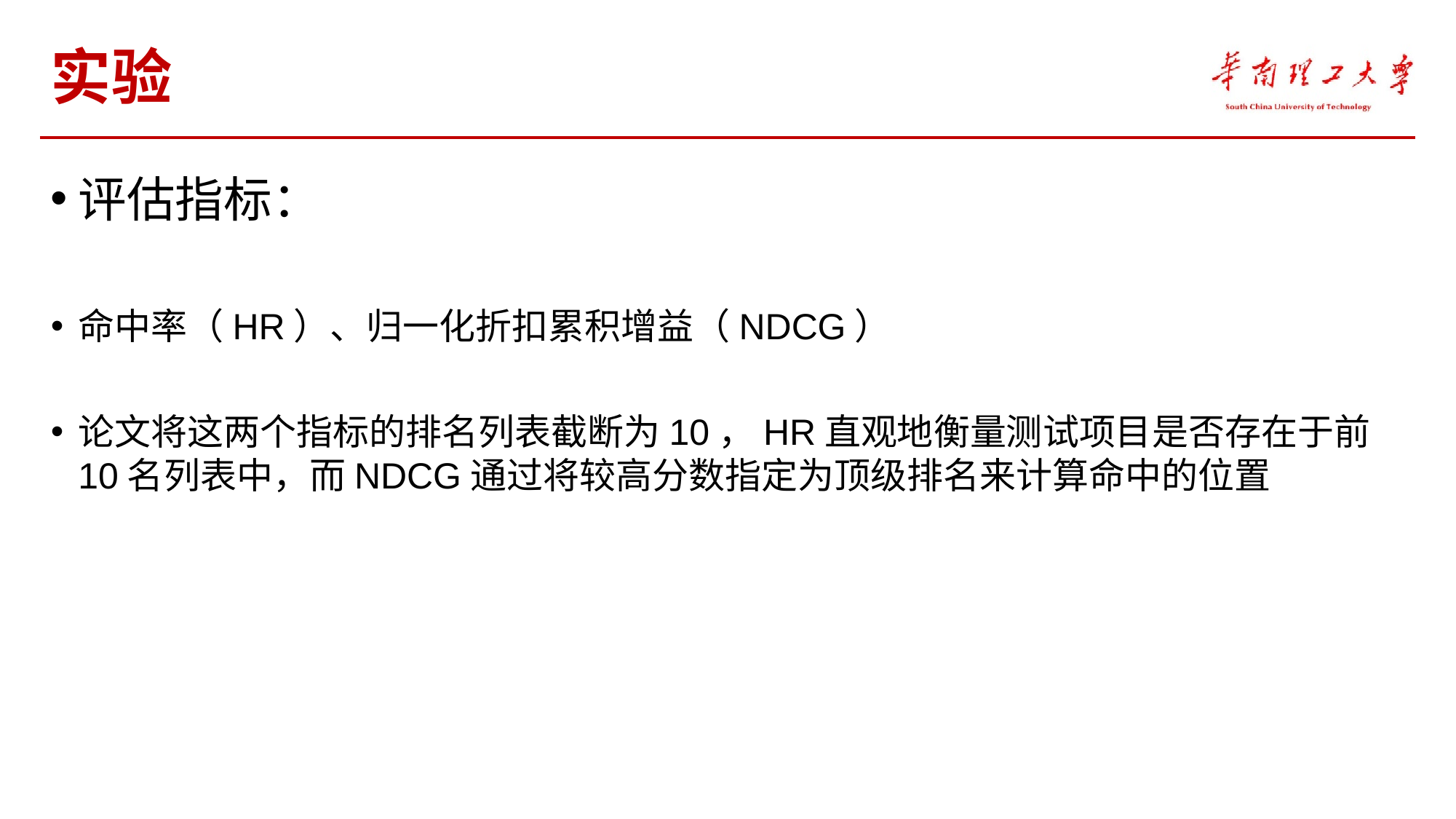

# 实验
评估指标：

命中率（HR）、归一化折扣累积增益（NDCG）

论文将这两个指标的排名列表截断为10，HR直观地衡量测试项目是否存在于前10名列表中，而NDCG通过将较高分数指定为顶级排名来计算命中的位置

16